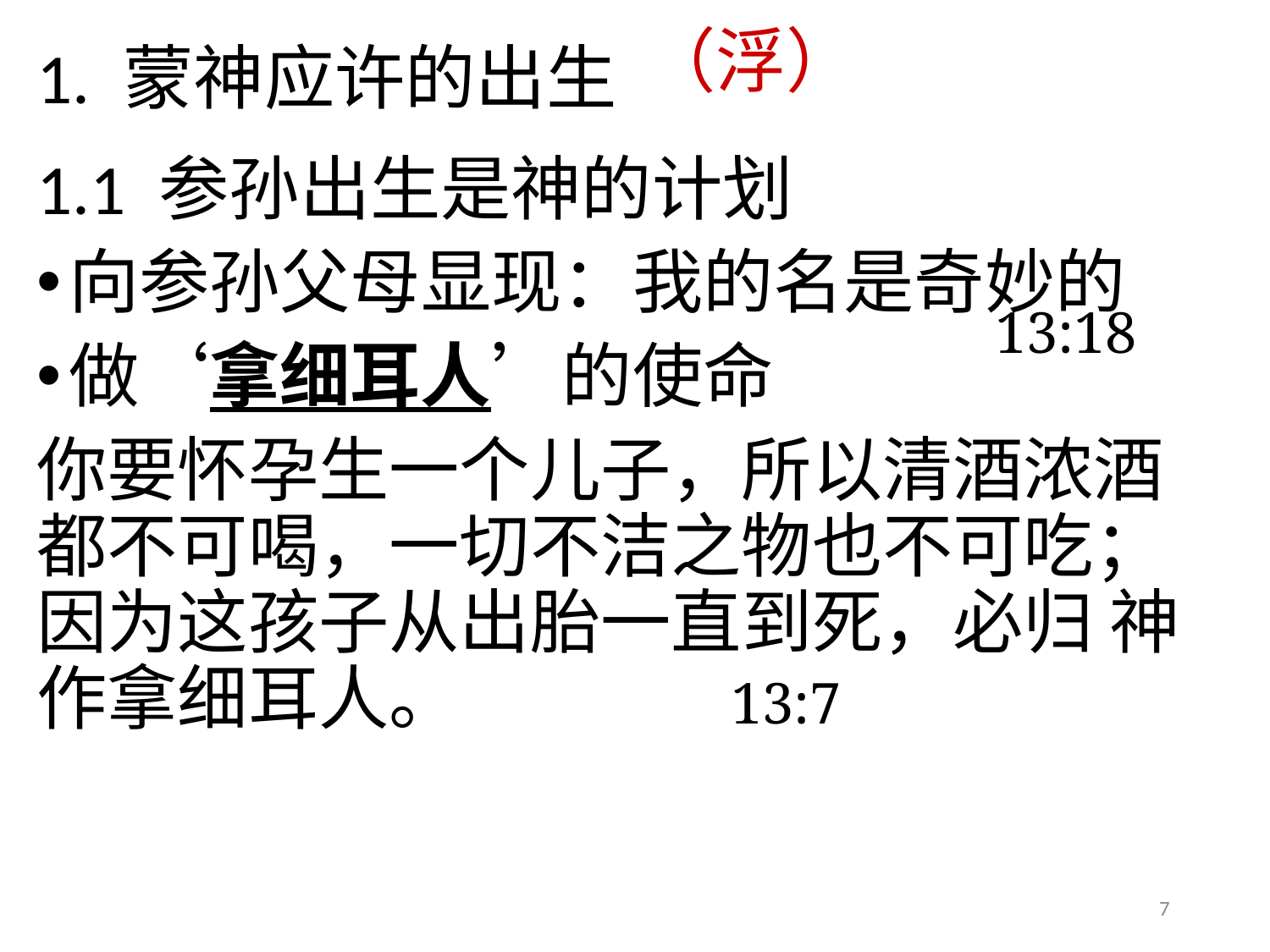

（浮）
# 1. 蒙神应许的出生
1.1 参孙出生是神的计划
向参孙父母显现：我的名是奇妙的
做‘拿细耳人’的使命
你要怀孕生一个儿子，所以清酒浓酒都不可喝，一切不洁之物也不可吃；因为这孩子从出胎一直到死，必归 神作拿细耳人。                13:7
13:18
7